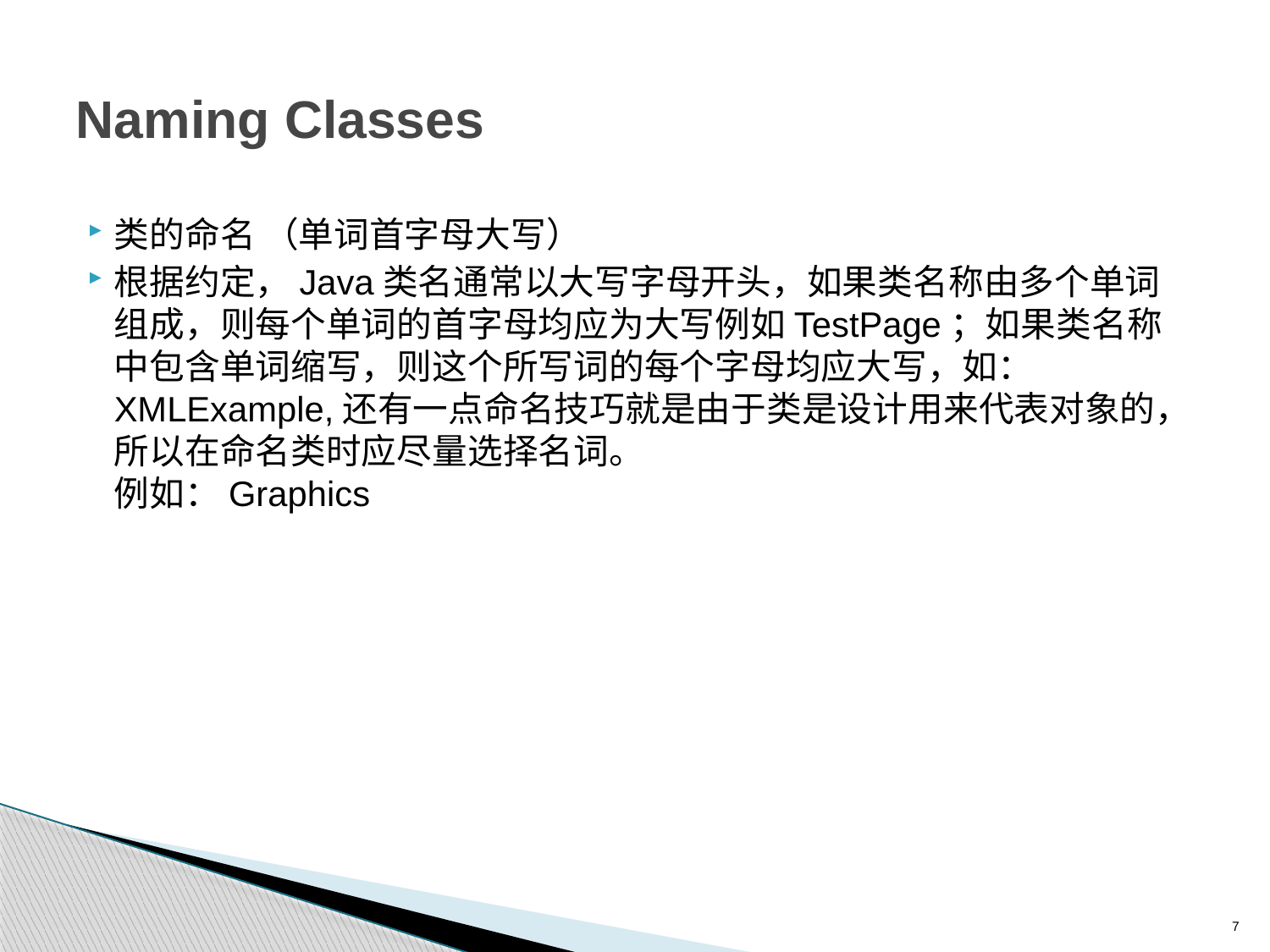

# Naming Classes
类的命名 （单词首字母大写）
根据约定，Java类名通常以大写字母开头，如果类名称由多个单词组成，则每个单词的首字母均应为大写例如TestPage；如果类名称中包含单词缩写，则这个所写词的每个字母均应大写，如：XMLExample,还有一点命名技巧就是由于类是设计用来代表对象的，所以在命名类时应尽量选择名词。 　　 
例如：Graphics
7